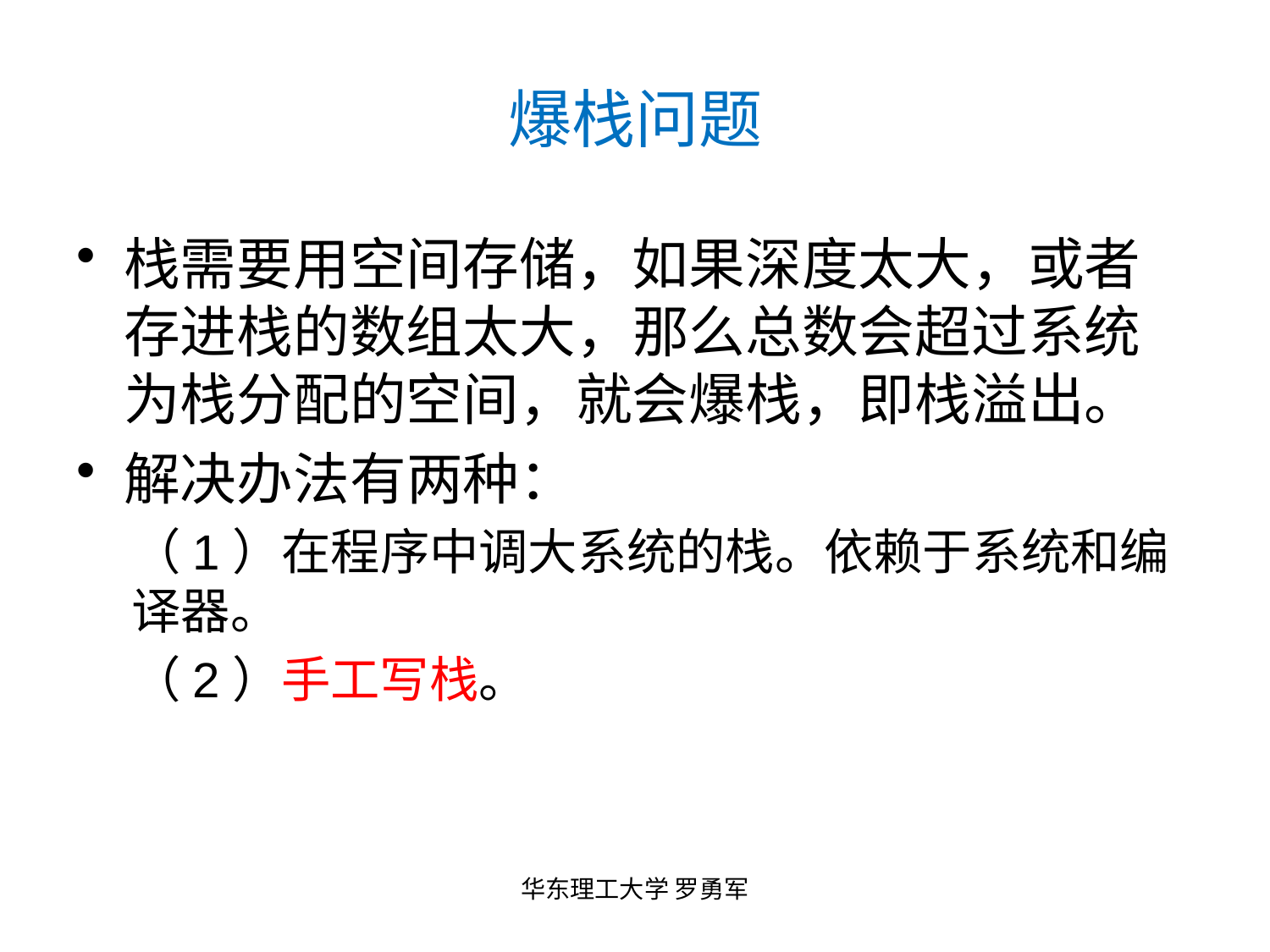

# 爆栈问题
栈需要用空间存储，如果深度太大，或者存进栈的数组太大，那么总数会超过系统为栈分配的空间，就会爆栈，即栈溢出。
解决办法有两种：
（1）在程序中调大系统的栈。依赖于系统和编译器。
（2）手工写栈。
华东理工大学 罗勇军